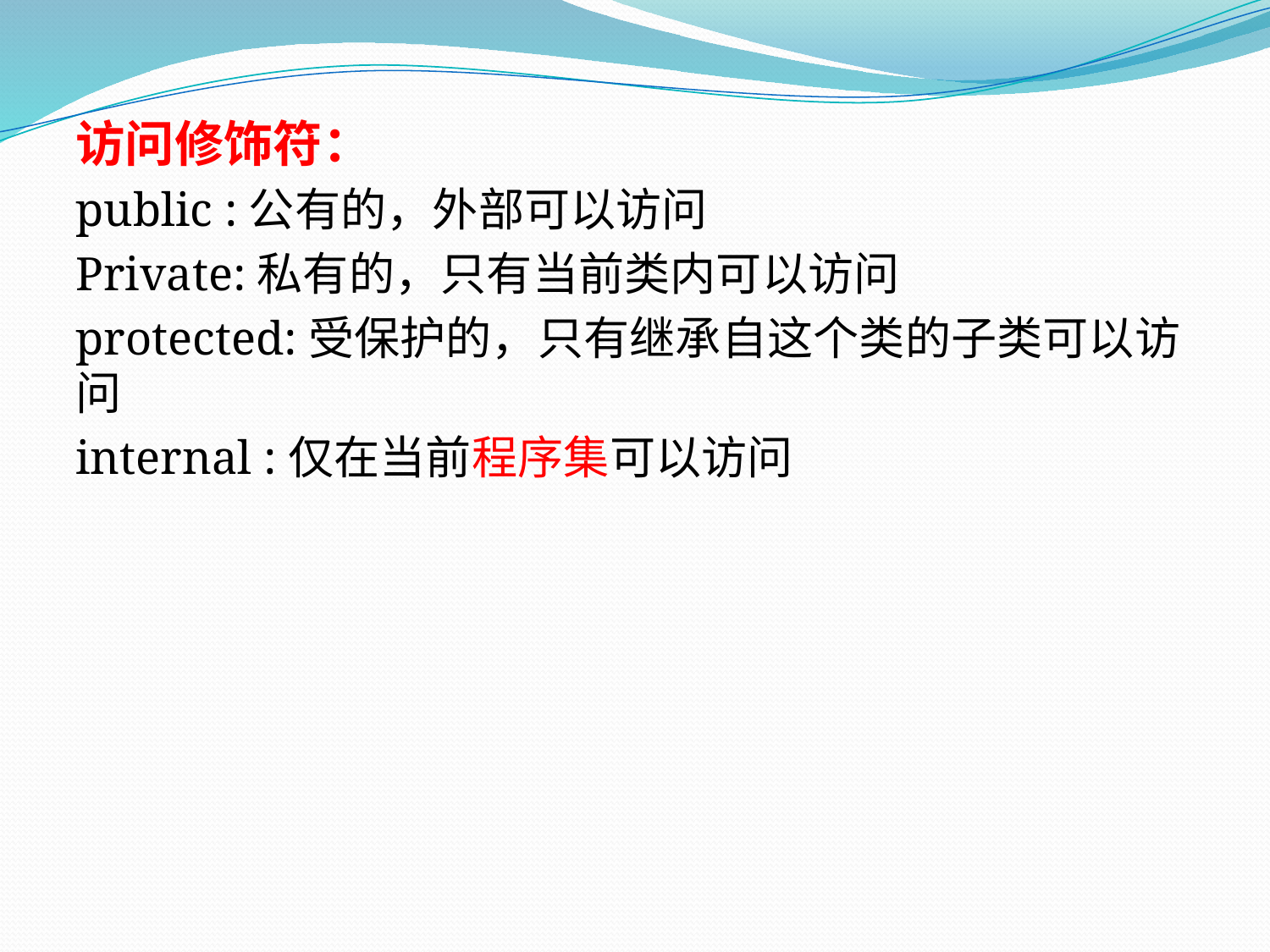

访问修饰符：
public :公有的，外部可以访问
Private:私有的，只有当前类内可以访问
protected:受保护的，只有继承自这个类的子类可以访问
internal :仅在当前程序集可以访问